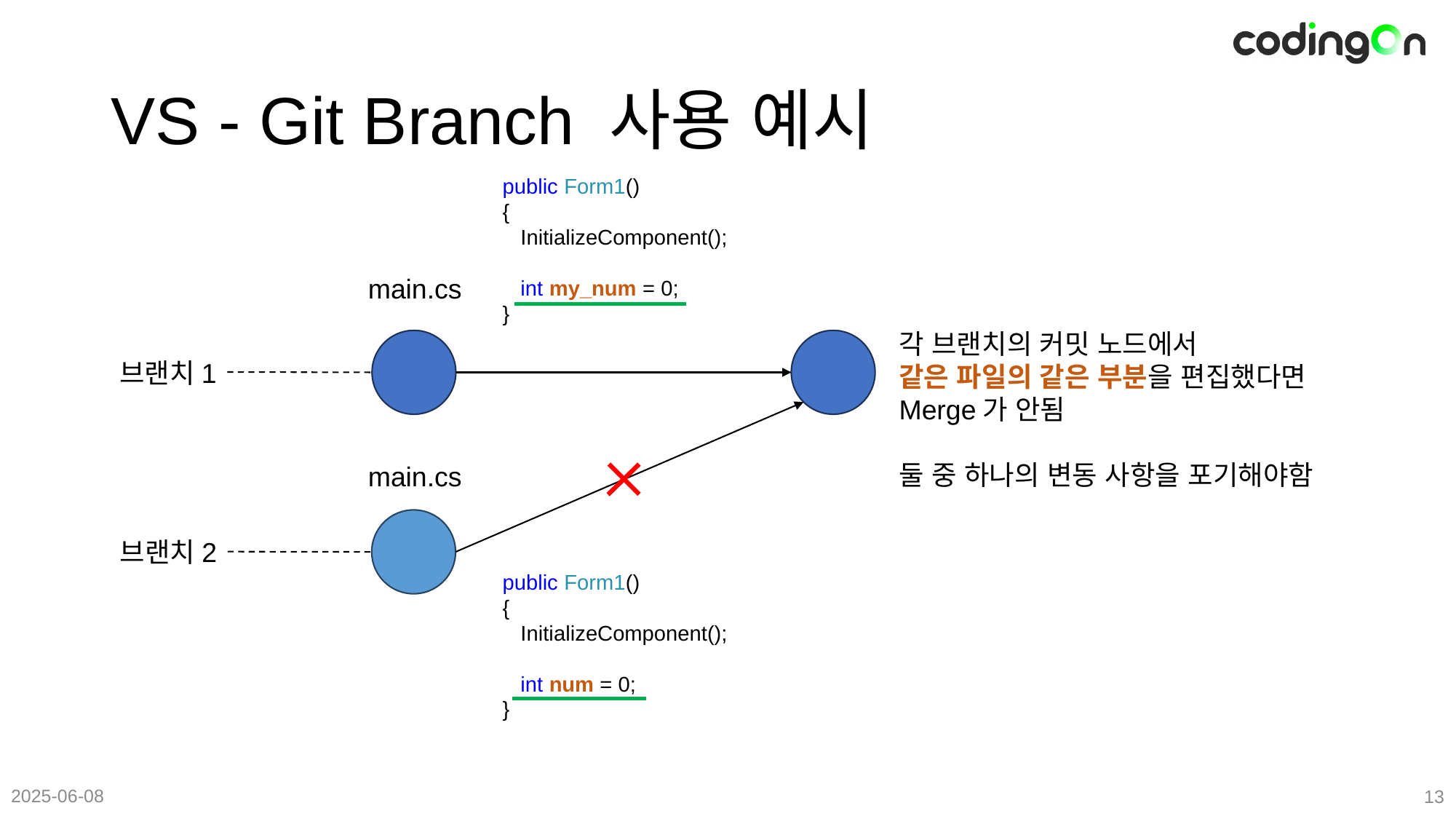

# VS - Git Branch 사용 예시
 public Form1()
 {
    InitializeComponent();

    int my_num = 0;
 }
main.cs
각 브랜치의 커밋 노드에서
같은 파일의 같은 부분을 편집했다면
Merge가 안됨

둘 중 하나의 변동 사항을 포기해야함

브랜치1
main.cs

브랜치2
 public Form1()
 {
    InitializeComponent();

    int num = 0;
 }
2025-06-08
13